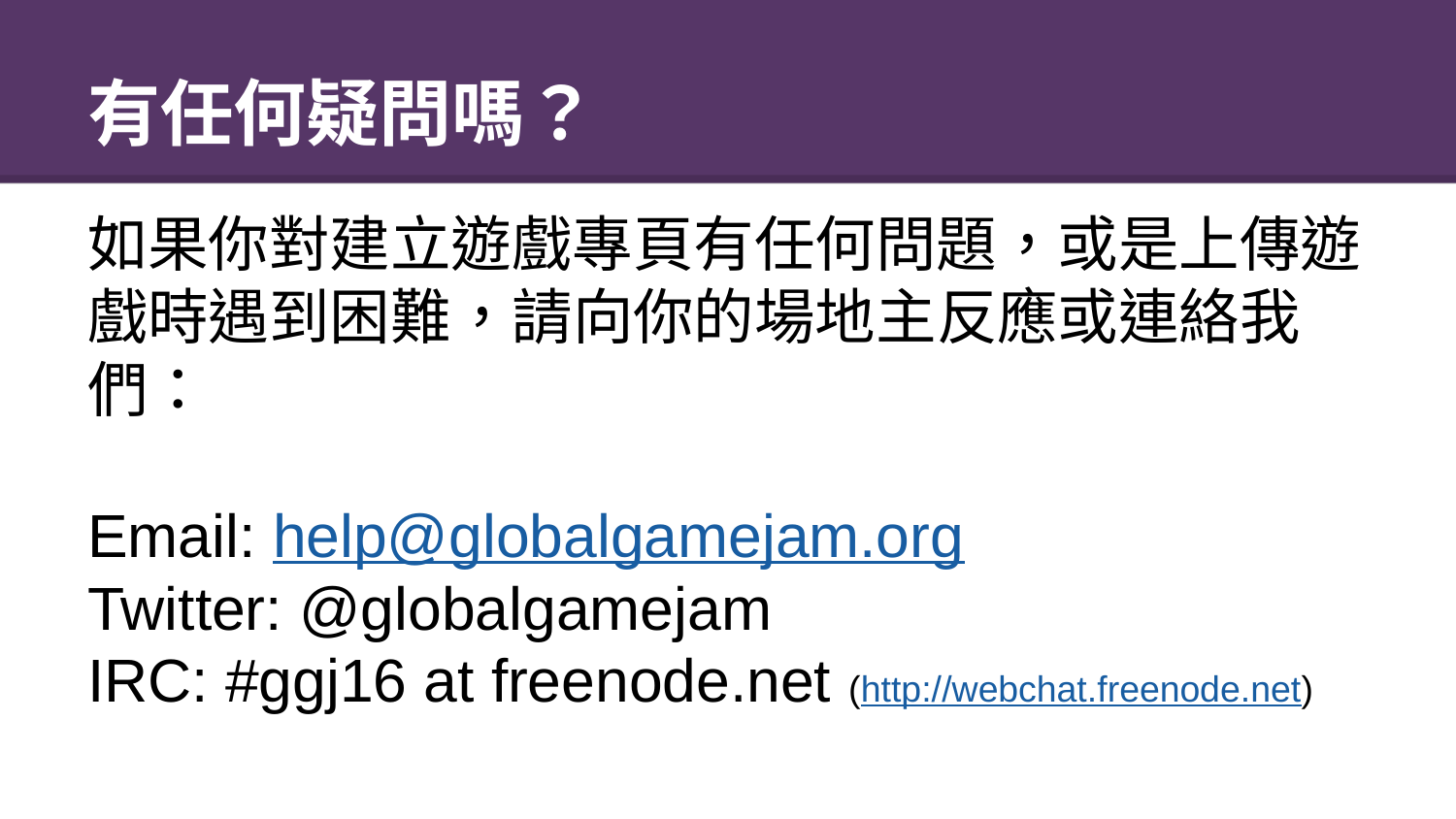

# 有任何疑問嗎？
如果你對建立遊戲專頁有任何問題，或是上傳遊戲時遇到困難，請向你的場地主反應或連絡我們：

Email: help@globalgamejam.org
Twitter: @globalgamejam
IRC: #ggj16 at freenode.net (http://webchat.freenode.net)